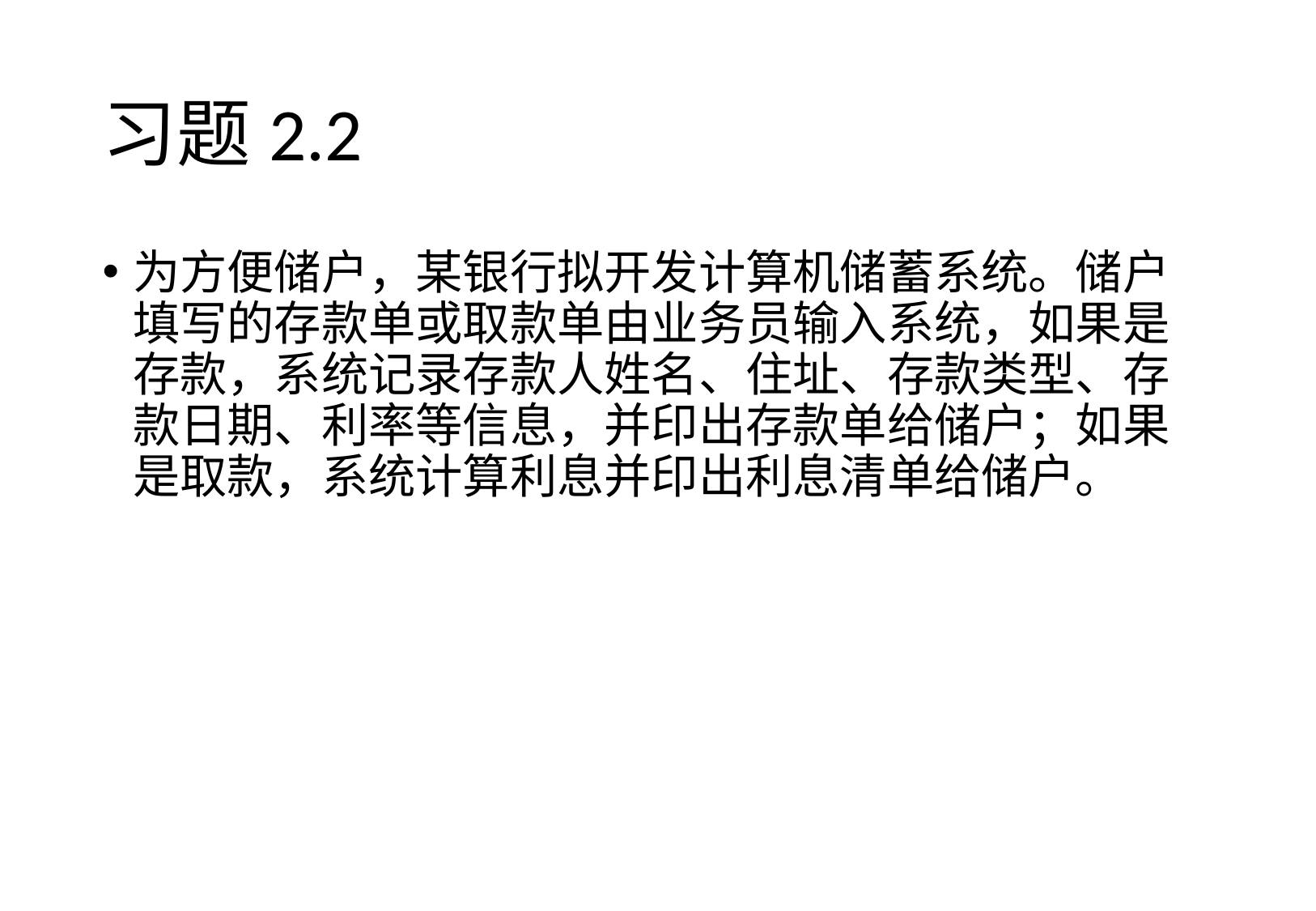

# 习题2.2
为方便储户，某银行拟开发计算机储蓄系统。储户填写的存款单或取款单由业务员输入系统，如果是存款，系统记录存款人姓名、住址、存款类型、存款日期、利率等信息，并印出存款单给储户；如果是取款，系统计算利息并印出利息清单给储户。